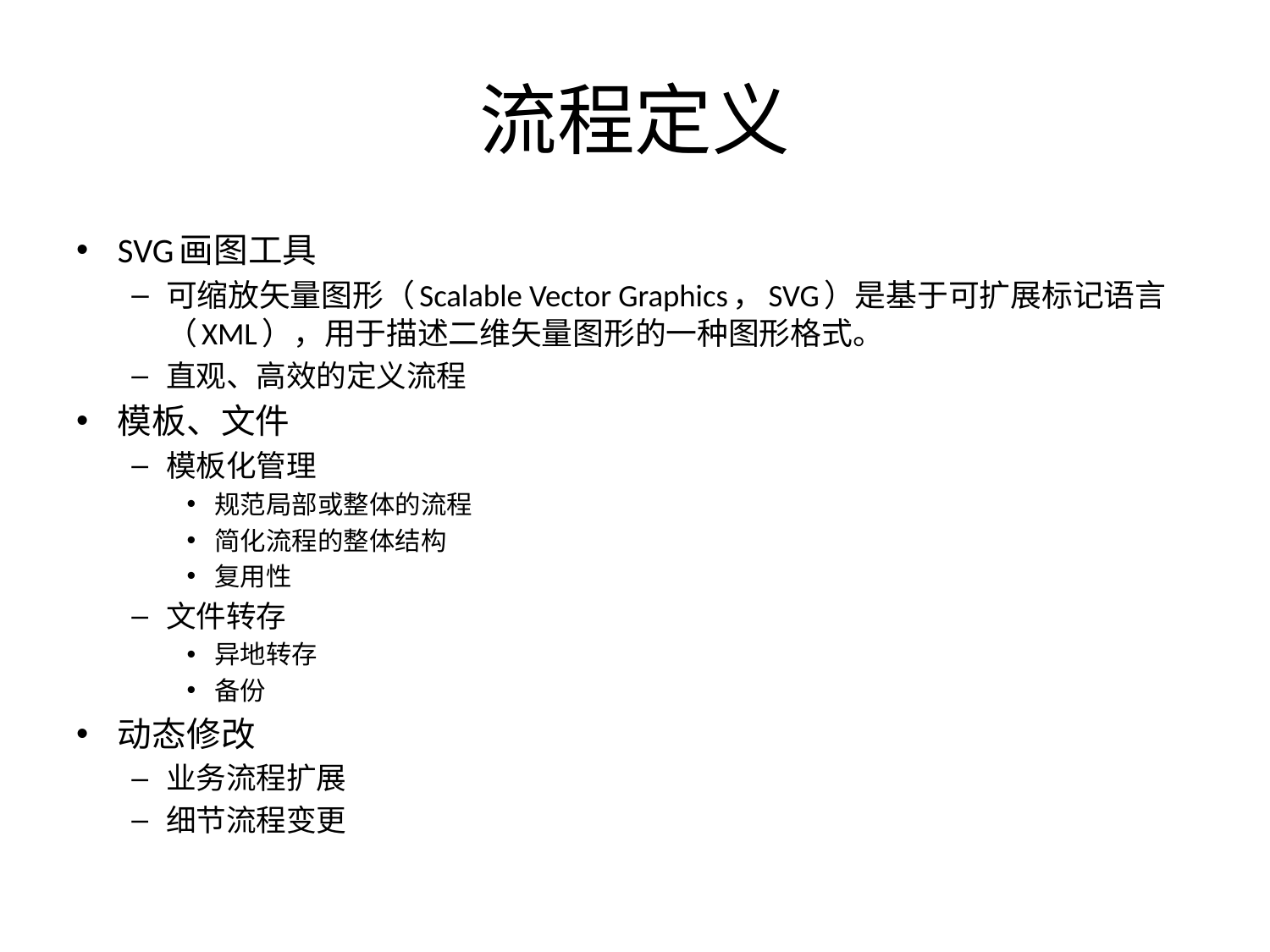

# 流程定义
SVG画图工具
可缩放矢量图形（Scalable Vector Graphics，SVG）是基于可扩展标记语言（XML），用于描述二维矢量图形的一种图形格式。
直观、高效的定义流程
模板、文件
模板化管理
规范局部或整体的流程
简化流程的整体结构
复用性
文件转存
异地转存
备份
动态修改
业务流程扩展
细节流程变更